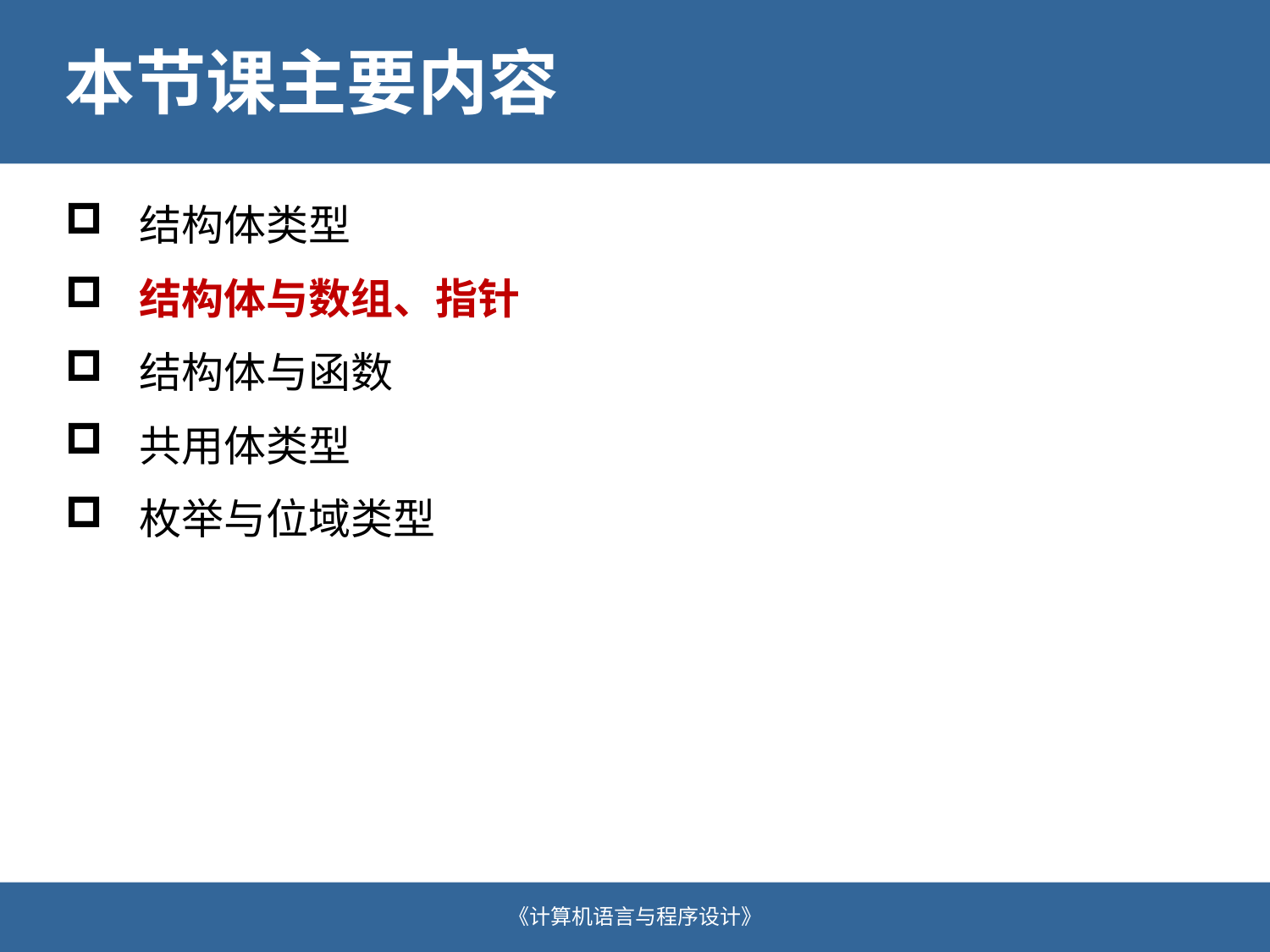

# 本节课主要内容
结构体类型
结构体与数组、指针
结构体与函数
共用体类型
枚举与位域类型

《计算机语言与程序设计》
15